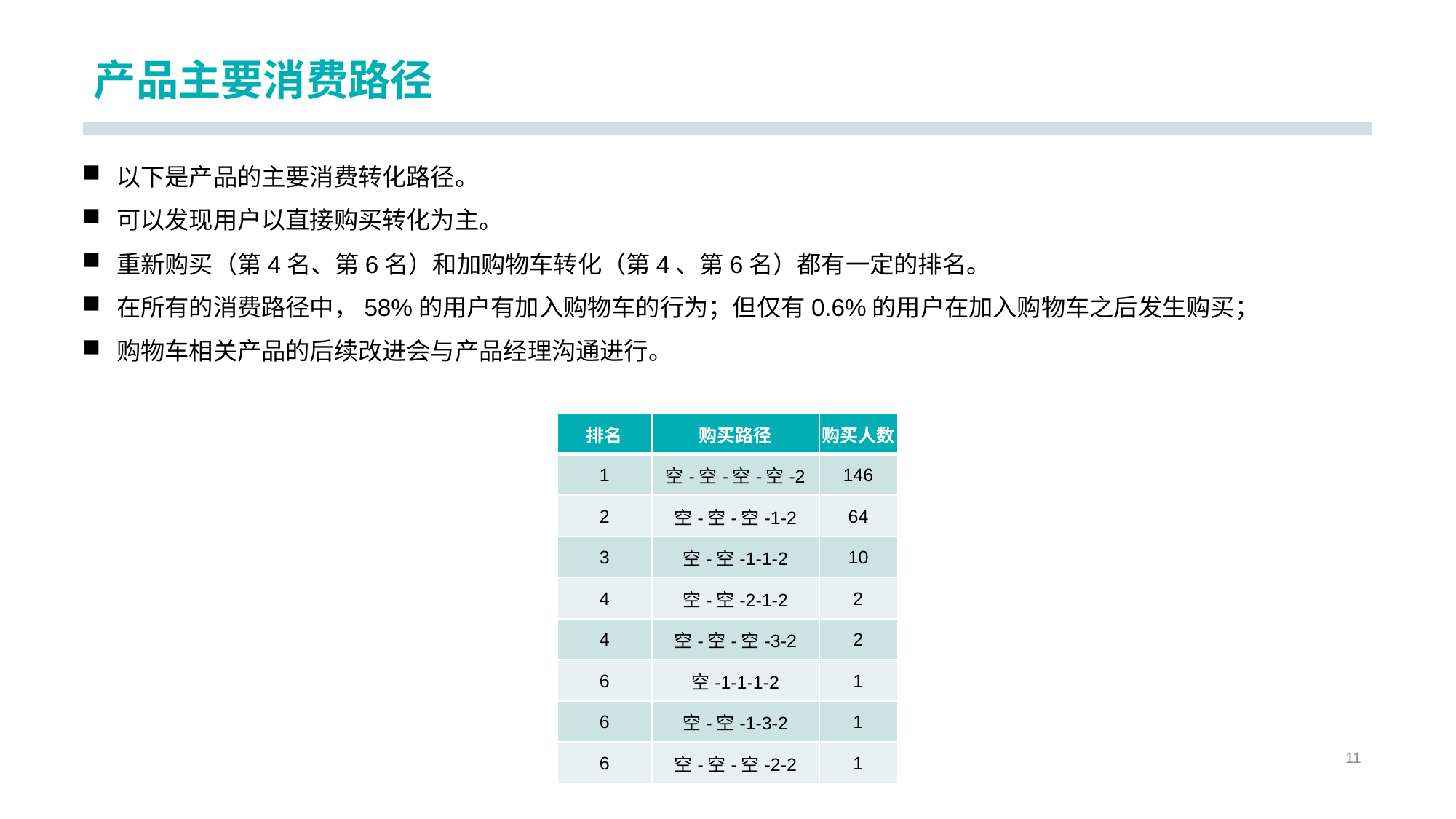

# 产品主要消费路径
以下是产品的主要消费转化路径。
可以发现用户以直接购买转化为主。
重新购买（第4名、第6名）和加购物车转化（第4、第6名）都有一定的排名。
在所有的消费路径中，58%的用户有加入购物车的行为；但仅有0.6%的用户在加入购物车之后发生购买；
购物车相关产品的后续改进会与产品经理沟通进行。
| 排名 | 购买路径 | 购买人数 |
| --- | --- | --- |
| 1 | 空-空-空-空-2 | 146 |
| 2 | 空-空-空-1-2 | 64 |
| 3 | 空-空-1-1-2 | 10 |
| 4 | 空-空-2-1-2 | 2 |
| 4 | 空-空-空-3-2 | 2 |
| 6 | 空-1-1-1-2 | 1 |
| 6 | 空-空-1-3-2 | 1 |
| 6 | 空-空-空-2-2 | 1 |
11